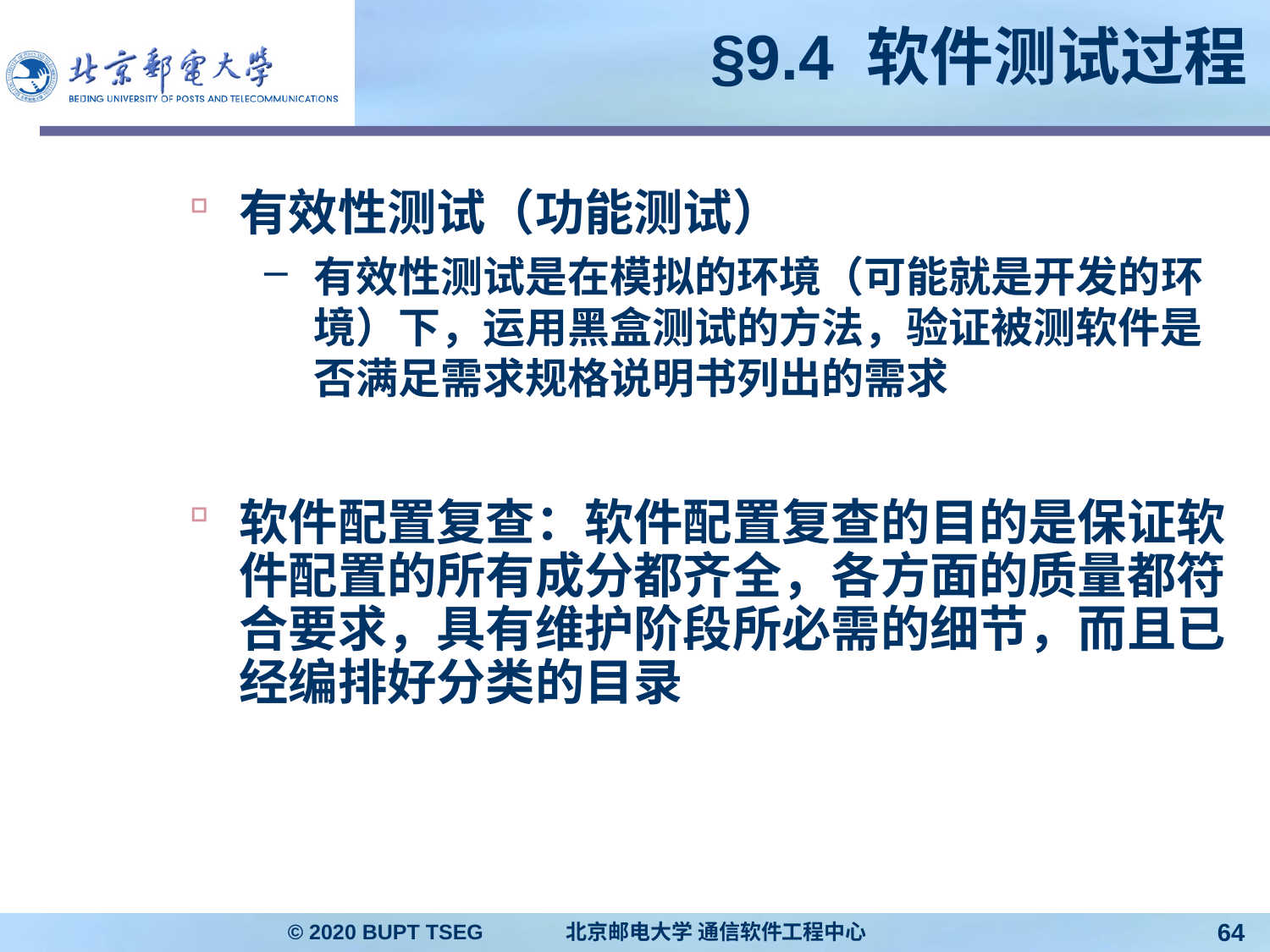

# §9.4 软件测试过程
有效性测试（功能测试）
有效性测试是在模拟的环境（可能就是开发的环境）下，运用黑盒测试的方法，验证被测软件是否满足需求规格说明书列出的需求

软件配置复查：软件配置复查的目的是保证软件配置的所有成分都齐全，各方面的质量都符合要求，具有维护阶段所必需的细节，而且已经编排好分类的目录
© 2020 BUPT TSEG             北京邮电大学 通信软件工程中心